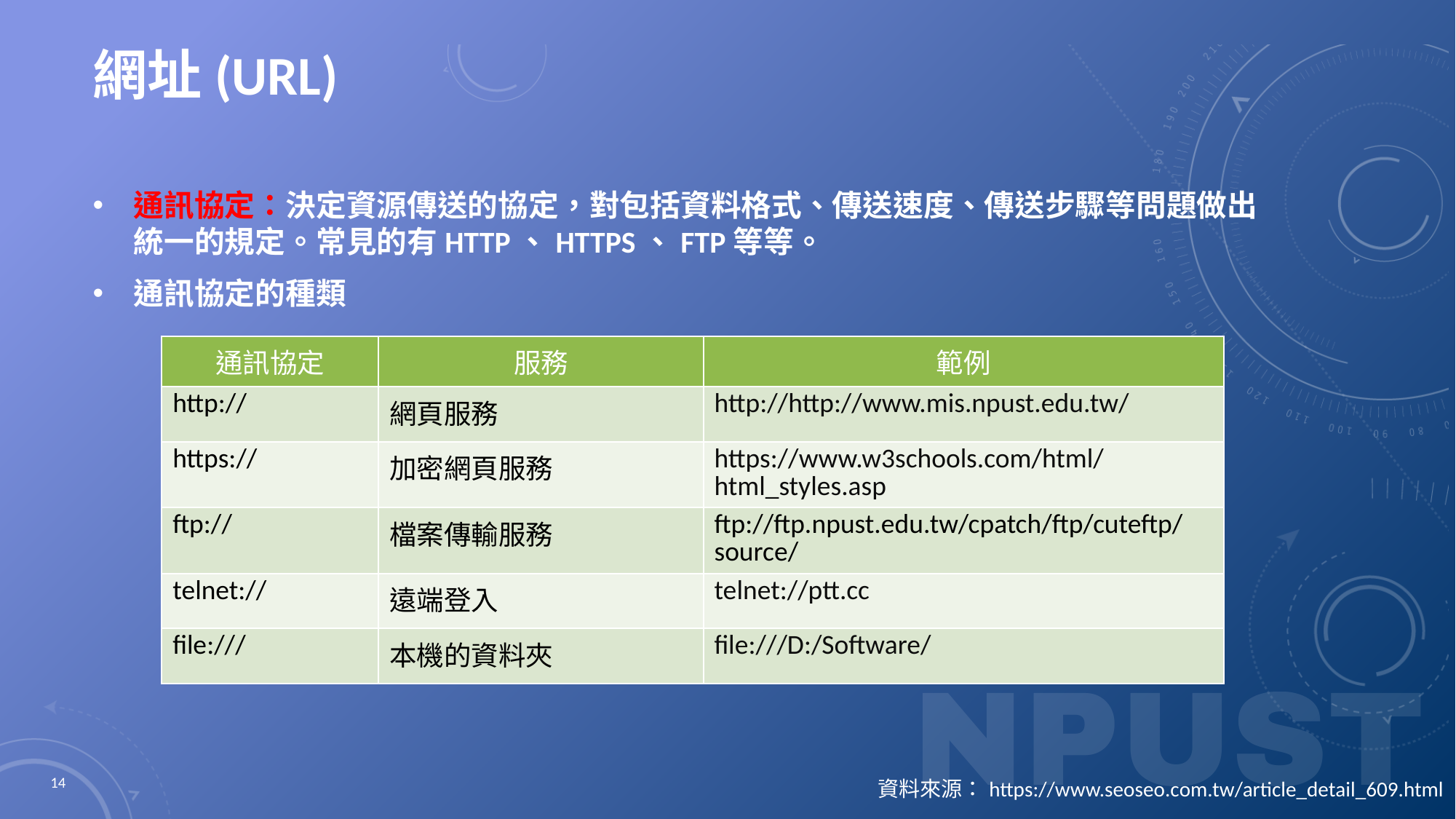

# 網址(URL)
通訊協定：決定資源傳送的協定，對包括資料格式、傳送速度、傳送步驟等問題做出統一的規定。常見的有HTTP、HTTPS、FTP等等。
通訊協定的種類

| 通訊協定 | 服務 | 範例 |
| --- | --- | --- |
| http:// | 網頁服務 | http://http://www.mis.npust.edu.tw/ |
| https:// | 加密網頁服務 | https://www.w3schools.com/html/html\_styles.asp |
| ftp:// | 檔案傳輸服務 | ftp://ftp.npust.edu.tw/cpatch/ftp/cuteftp/source/ |
| telnet:// | 遠端登入 | telnet://ptt.cc |
| file:/// | 本機的資料夾 | file:///D:/Software/ |
14
資料來源：https://www.seoseo.com.tw/article_detail_609.html